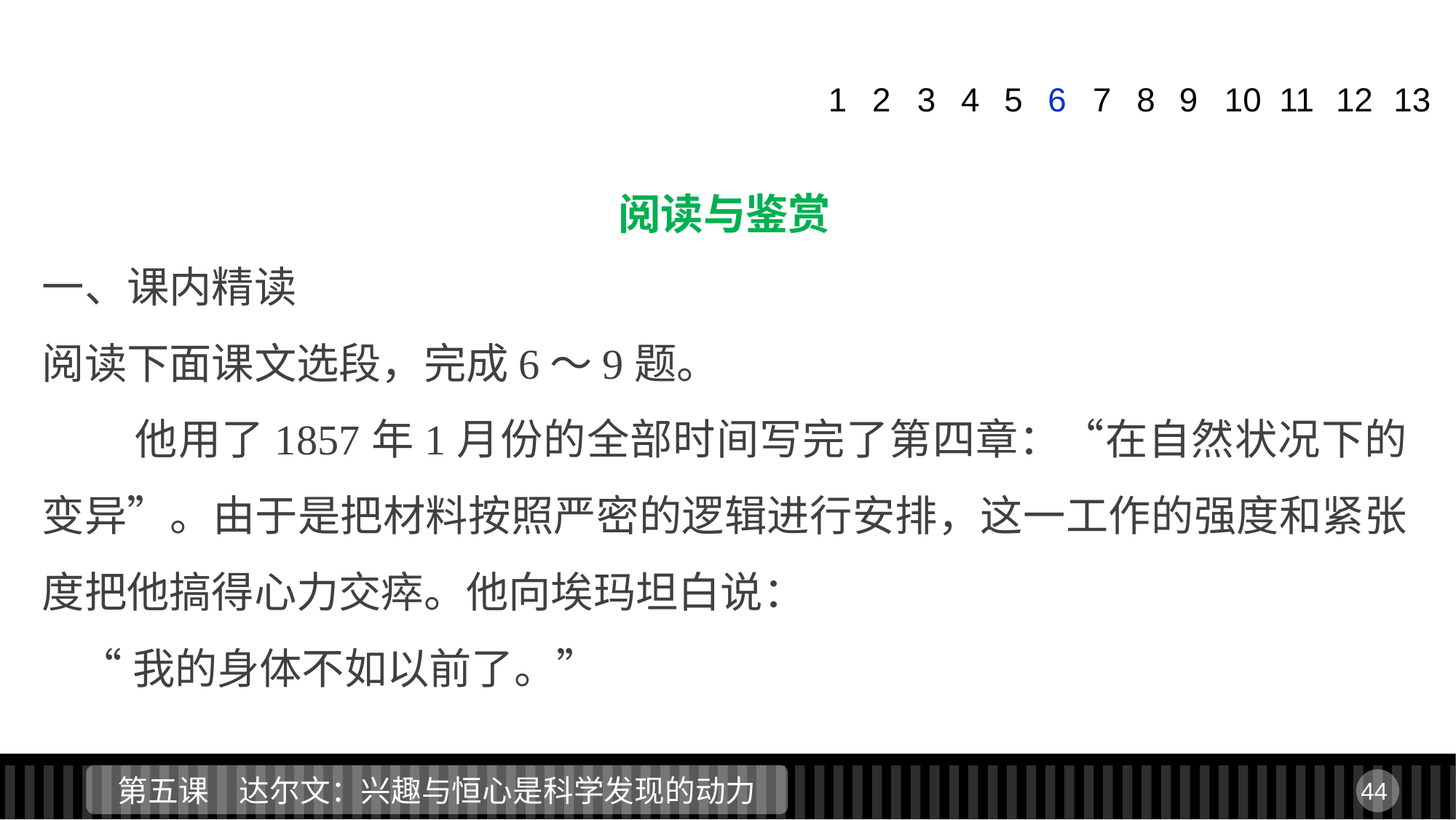

1
2
3
4
5
6
7
8
9
11
12
13
10
阅读与鉴赏
一、课内精读
阅读下面课文选段，完成6～9题。
        他用了1857年1月份的全部时间写完了第四章：“在自然状况下的变异”。由于是把材料按照严密的逻辑进行安排，这一工作的强度和紧张度把他搞得心力交瘁。他向埃玛坦白说：
    “我的身体不如以前了。”